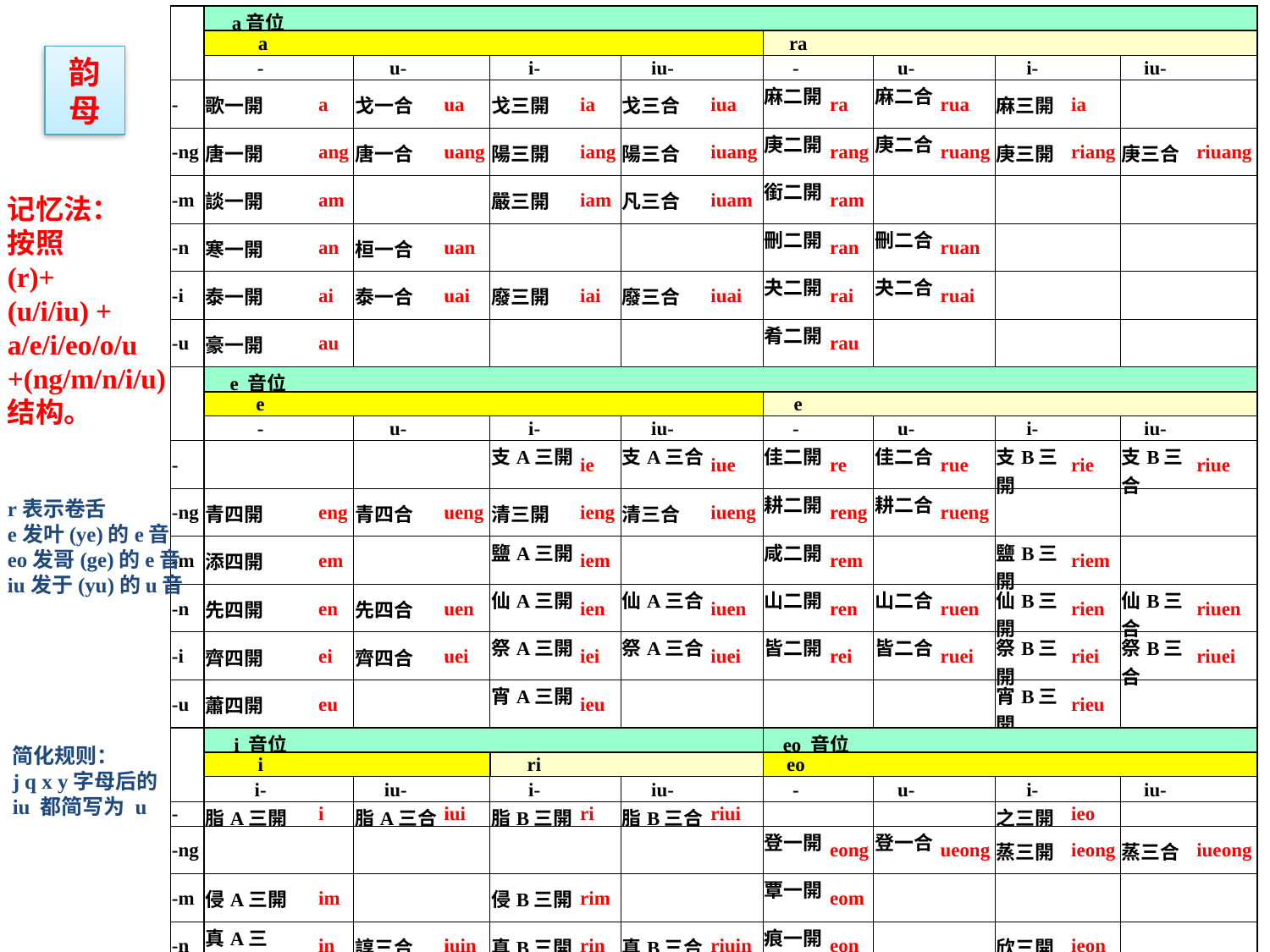

|  | a音位 |  |  |  |  |  |  |  |  |  |  |  |  |  |  |  |
| --- | --- | --- | --- | --- | --- | --- | --- | --- | --- | --- | --- | --- | --- | --- | --- | --- |
|  | a |  |  |  |  |  |  |  | ra |  |  |  |  |  |  |  |
|  | - |  | u- |  | i- |  | iu- |  | - |  | u- |  | i- |  | iu- |  |
| - | 歌一開 | a | 戈一合 | ua | 戈三開 | ia | 戈三合 | iua | 麻二開 | ra | 麻二合 | rua | 麻三開 | ia |  |  |
| -ng | 唐一開 | ang | 唐一合 | uang | 陽三開 | iang | 陽三合 | iuang | 庚二開 | rang | 庚二合 | ruang | 庚三開 | riang | 庚三合 | riuang |
| -m | 談一開 | am |  |  | 嚴三開 | iam | 凡三合 | iuam | 銜二開 | ram |  |  |  |  |  |  |
| -n | 寒一開 | an | 桓一合 | uan |  |  |  |  | 刪二開 | ran | 刪二合 | ruan |  |  |  |  |
| -i | 泰一開 | ai | 泰一合 | uai | 廢三開 | iai | 廢三合 | iuai | 夬二開 | rai | 夬二合 | ruai |  |  |  |  |
| -u | 豪一開 | au |  |  |  |  |  |  | 肴二開 | rau |  |  |  |  |  |  |
|  | e 音位 |  |  |  |  |  |  |  |  |  |  |  |  |  |  |  |
|  | e |  |  |  |  |  |  |  | e |  |  |  |  |  |  |  |
|  | - |  | u- |  | i- |  | iu- |  | - |  | u- |  | i- |  | iu- |  |
| - |  |  |  |  | 支A三開 | ie | 支A三合 | iue | 佳二開 | re | 佳二合 | rue | 支B三開 | rie | 支B三合 | riue |
| -ng | 青四開 | eng | 青四合 | ueng | 清三開 | ieng | 清三合 | iueng | 耕二開 | reng | 耕二合 | rueng |  |  |  |  |
| -m | 添四開 | em |  |  | 鹽A三開 | iem |  |  | 咸二開 | rem |  |  | 鹽B三開 | riem |  |  |
| -n | 先四開 | en | 先四合 | uen | 仙A三開 | ien | 仙A三合 | iuen | 山二開 | ren | 山二合 | ruen | 仙B三開 | rien | 仙B三合 | riuen |
| -i | 齊四開 | ei | 齊四合 | uei | 祭A三開 | iei | 祭A三合 | iuei | 皆二開 | rei | 皆二合 | ruei | 祭B三開 | riei | 祭B三合 | riuei |
| -u | 蕭四開 | eu |  |  | 宵A三開 | ieu |  |  |  |  |  |  | 宵B三開 | rieu |  |  |
|  | i 音位 |  |  |  |  |  |  |  | eo 音位 |  |  |  |  |  |  |  |
|  | i |  |  |  | ri |  |  |  | eo |  |  |  |  |  |  |  |
|  | i- |  | iu- |  | i- |  | iu- |  | - |  | u- |  | i- |  | iu- |  |
| - | 脂A三開 | i | 脂A三合 | iui | 脂B三開 | ri | 脂B三合 | riui |  |  |  |  | 之三開 | ieo |  |  |
| -ng |  |  |  |  |  |  |  |  | 登一開 | eong | 登一合 | ueong | 蒸三開 | ieong | 蒸三合 | iueong |
| -m | 侵A三開 | im |  |  | 侵B三開 | rim |  |  | 覃一開 | eom |  |  |  |  |  |  |
| -n | 真A三開/臻 | in | 諄三合 | iuin | 真B三開 | rin | 真B三合 | riuin | 痕一開 | eon |  |  | 欣三開 | ieon |  |  |
| -i |  |  |  |  |  |  |  |  | 咍一開 | eoi |  |  | 微三開 | ieoi | 微三合 | iueoi |
| -u | 幽三開 | iu |  |  |  |  |  |  |  |  |  |  | 尤三開 | ieou |  |  |
|  | o 音位 |  |  |  |  |  |  |  |  |  |  |  | u 音位 |  |  |  |
|  | o |  |  |  |  |  |  |  | ro |  |  |  | u |  |  |  |
|  |  |  |  |  | i- |  | iu- |  | - |  |  |  | u- |  | iu- |  |
| - | 模一開 | o |  |  | 魚三開 | io | 虞三合 | iuo |  |  |  |  | 侯一開 | u |  |  |
| -ng | 冬一開 | ong |  |  |  |  | 鍾三開 | iuong | 江二開 | rong |  |  | 東一開 | ung | 東三開 | iung |
| -m |  |  |  |  |  |  |  |  |  |  |  |  |  |  |  |  |
| -n | 魂一合 | on |  |  | 元三開 | ion | 元三合 | iuon |  |  |  |  |  |  | 文三合 | iun |
| -i | 灰一合 | oi |  |  |  |  |  |  |  |  |  |  |  |  |  |  |
| -u |  |  |  |  |  |  |  |  |  |  |  |  |  |  |  |  |
韵母
记忆法：
按照
(r)+
(u/i/iu) +
a/e/i/eo/o/u
+(ng/m/n/i/u)
结构。

r表示卷舌
e发叶(ye)的e音
eo发哥(ge)的e音
iu发于(yu)的u音

简化规则：
j q x y字母后的 iu 都简写为 u